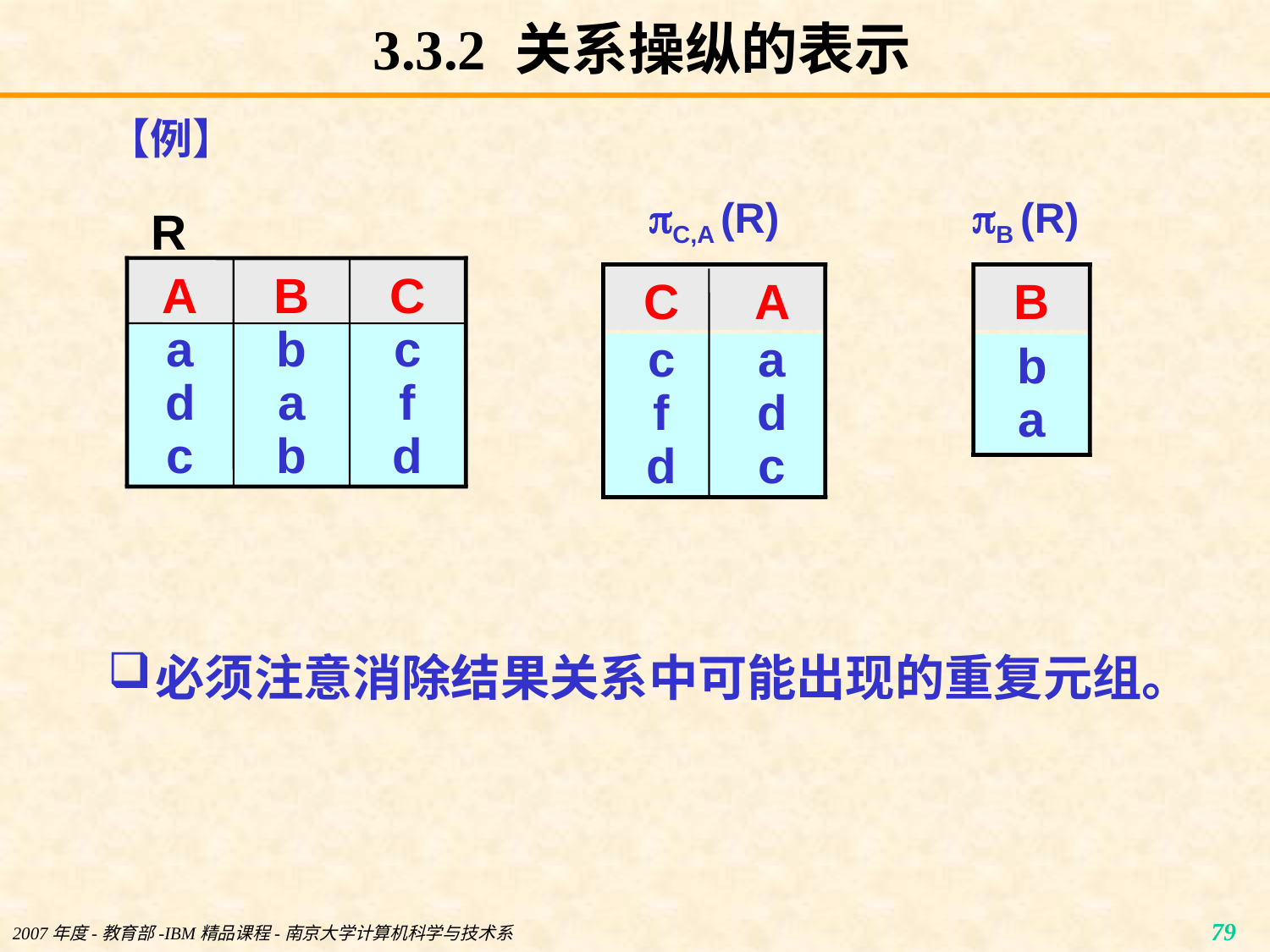

# 3.3.2 关系操纵的表示
【例】
πC,A (R)

C
A

c
f
d
a
d
c

πB (R)

B

b
a

R
A

B

C

a
d
c

b
a
b
c
f
d

必须注意消除结果关系中可能出现的重复元组。
79
2007年度-教育部-IBM精品课程-南京大学计算机科学与技术系